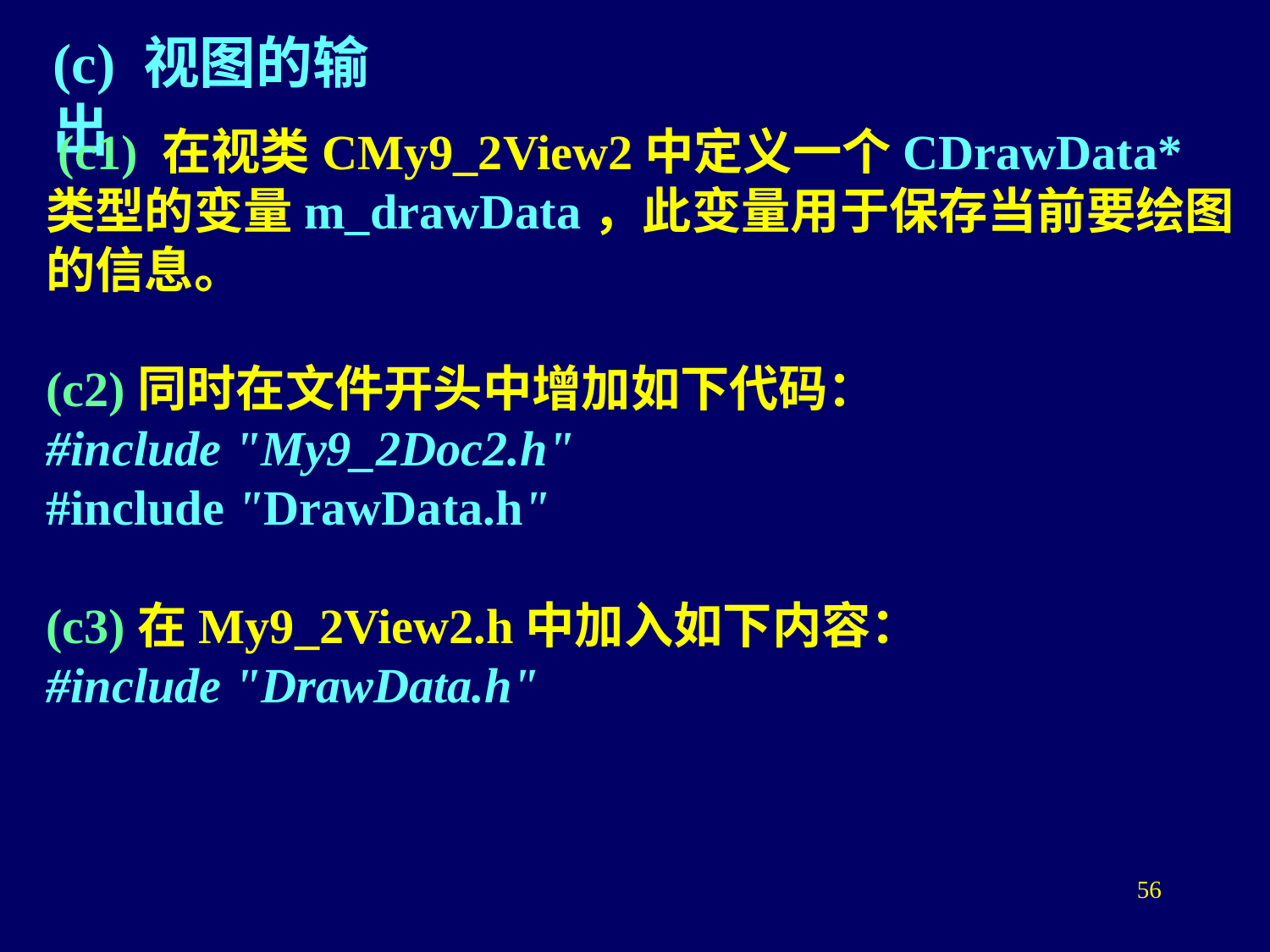

(c) 视图的输出
 (c1) 在视类CMy9_2View2中定义一个CDrawData*类型的变量m_drawData，此变量用于保存当前要绘图的信息。

(c2)同时在文件开头中增加如下代码：
#include "My9_2Doc2.h"
#include "DrawData.h"

(c3)在My9_2View2.h中加入如下内容：
#include "DrawData.h"
56